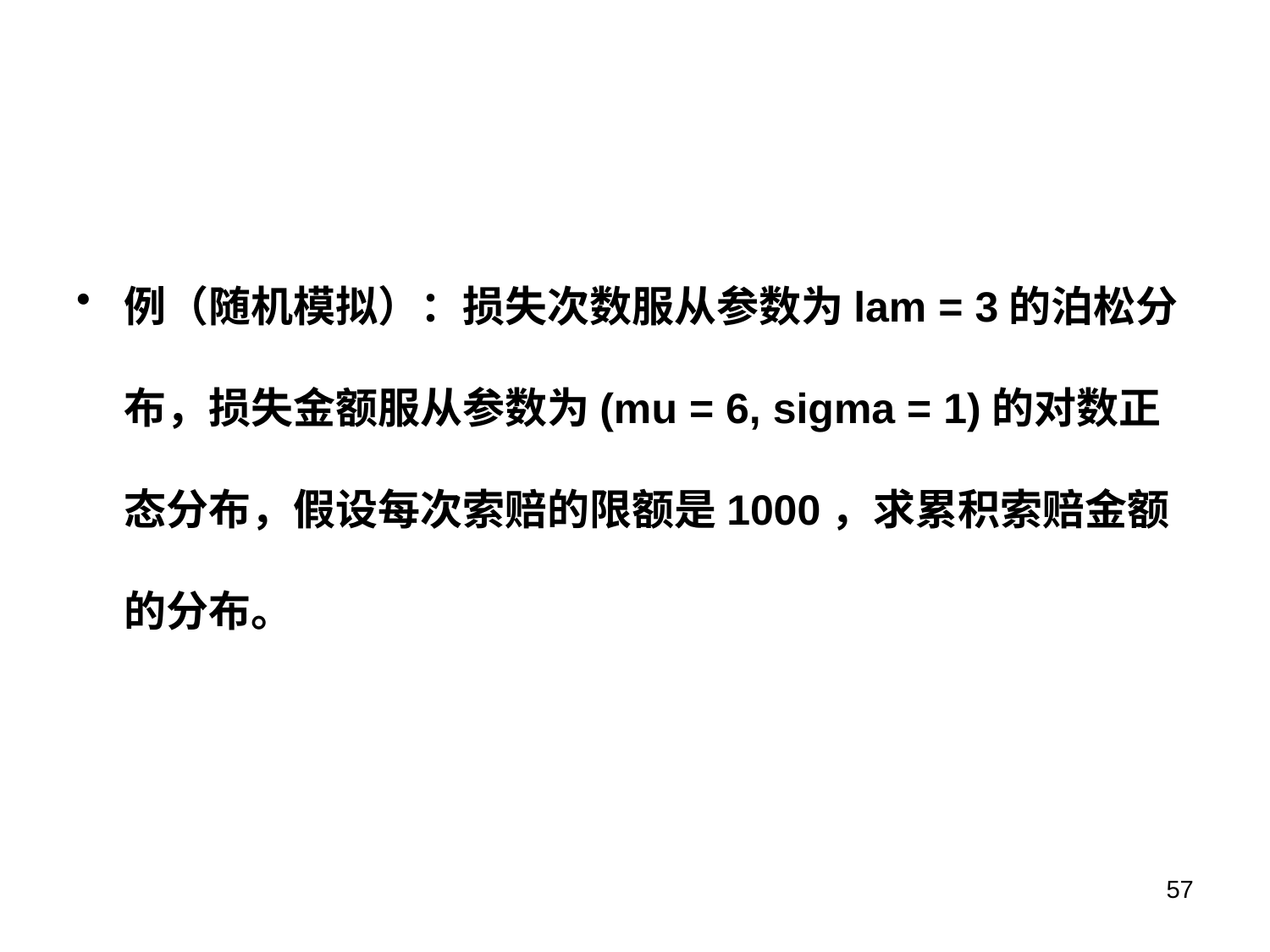

例（随机模拟）：损失次数服从参数为lam = 3的泊松分布，损失金额服从参数为(mu = 6, sigma = 1)的对数正态分布，假设每次索赔的限额是1000，求累积索赔金额的分布。

57